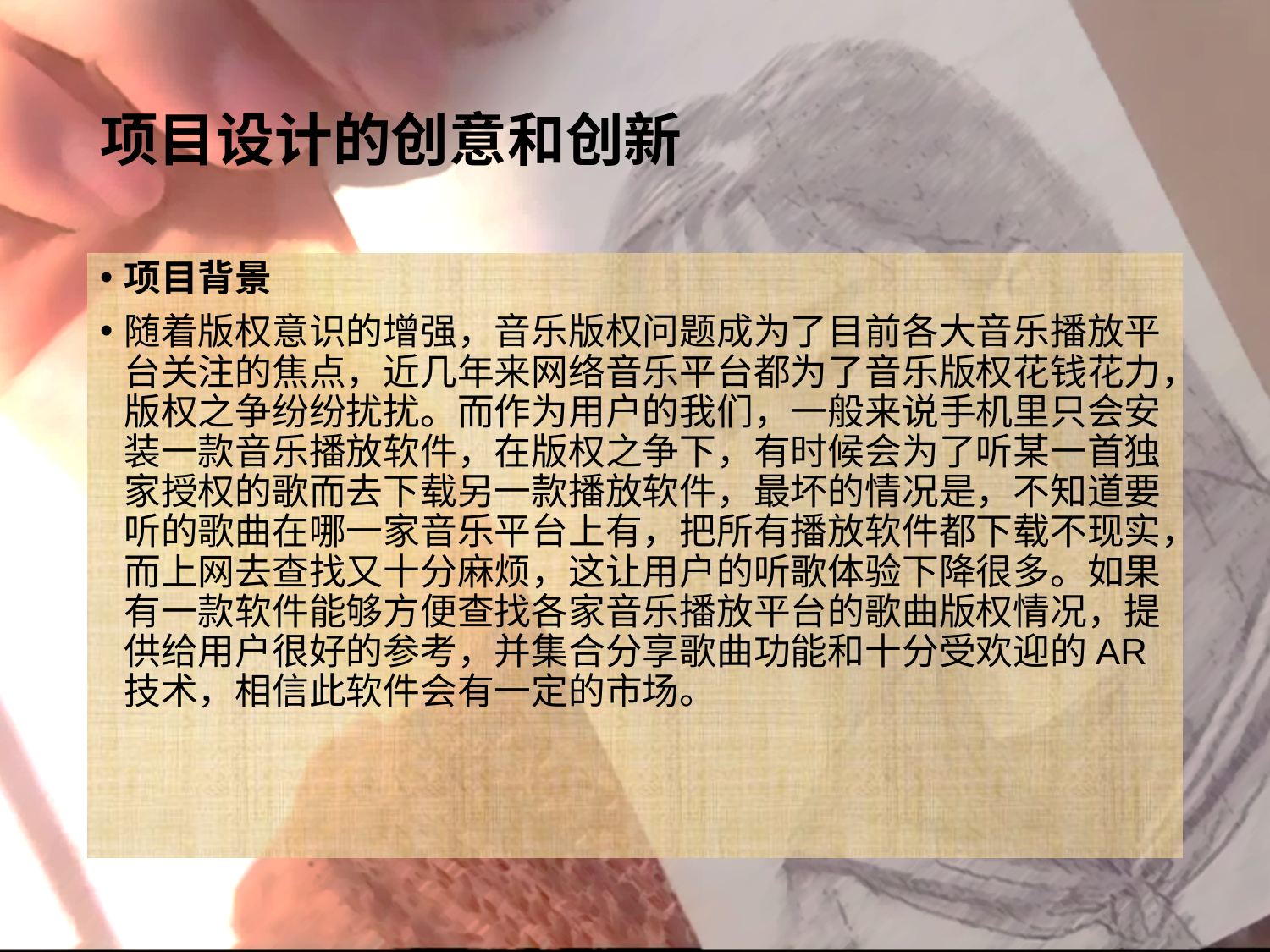

# 项目设计的创意和创新
项目背景
随着版权意识的增强，音乐版权问题成为了目前各大音乐播放平台关注的焦点，近几年来网络音乐平台都为了音乐版权花钱花力，版权之争纷纷扰扰。而作为用户的我们，一般来说手机里只会安装一款音乐播放软件，在版权之争下，有时候会为了听某一首独家授权的歌而去下载另一款播放软件，最坏的情况是，不知道要听的歌曲在哪一家音乐平台上有，把所有播放软件都下载不现实，而上网去查找又十分麻烦，这让用户的听歌体验下降很多。如果有一款软件能够方便查找各家音乐播放平台的歌曲版权情况，提供给用户很好的参考，并集合分享歌曲功能和十分受欢迎的AR技术，相信此软件会有一定的市场。